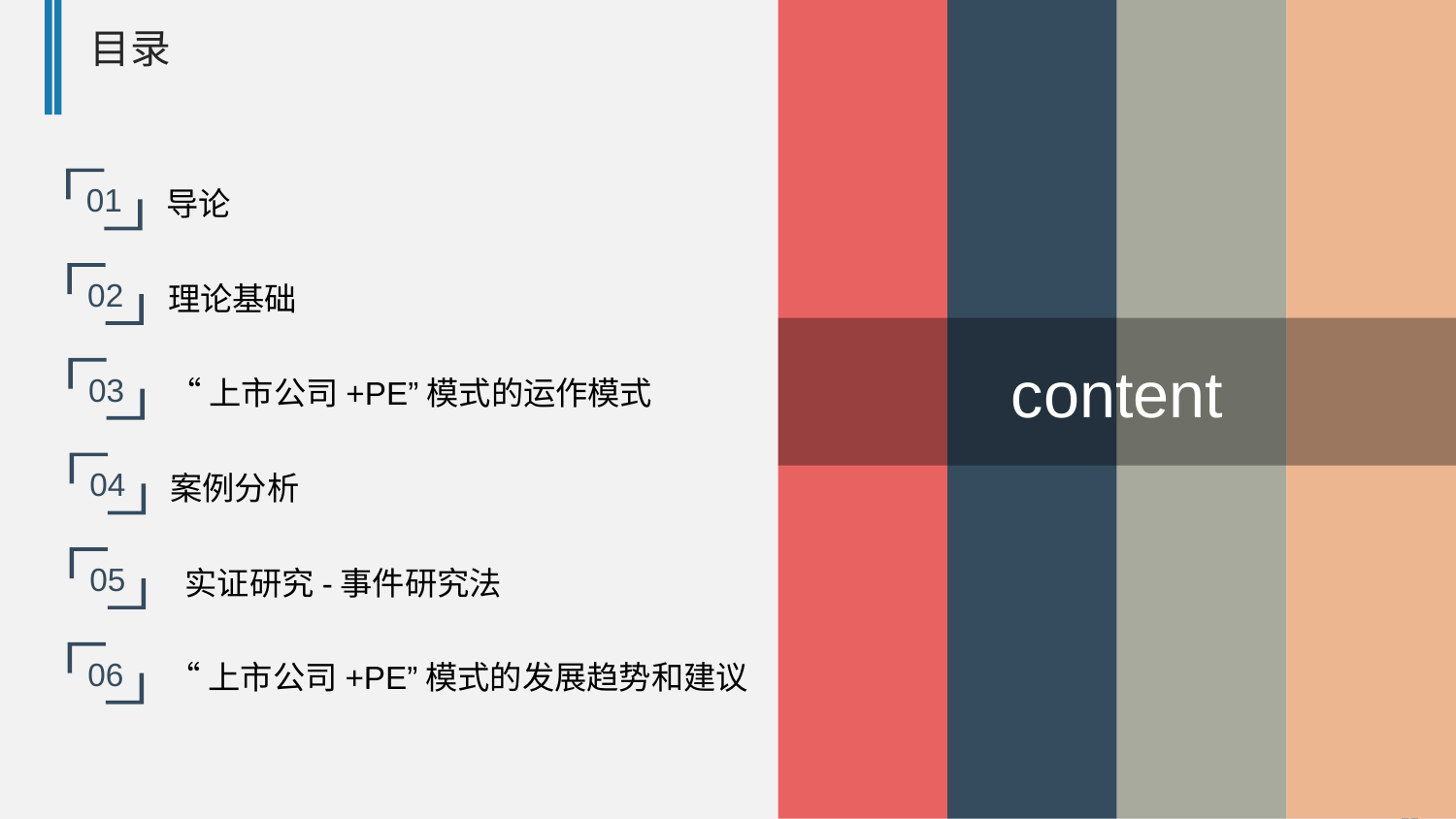

目录
01
导论
02
理论基础
content
03
“上市公司+PE”模式的运作模式
04
案例分析
05
 实证研究-事件研究法
06
“上市公司+PE”模式的发展趋势和建议